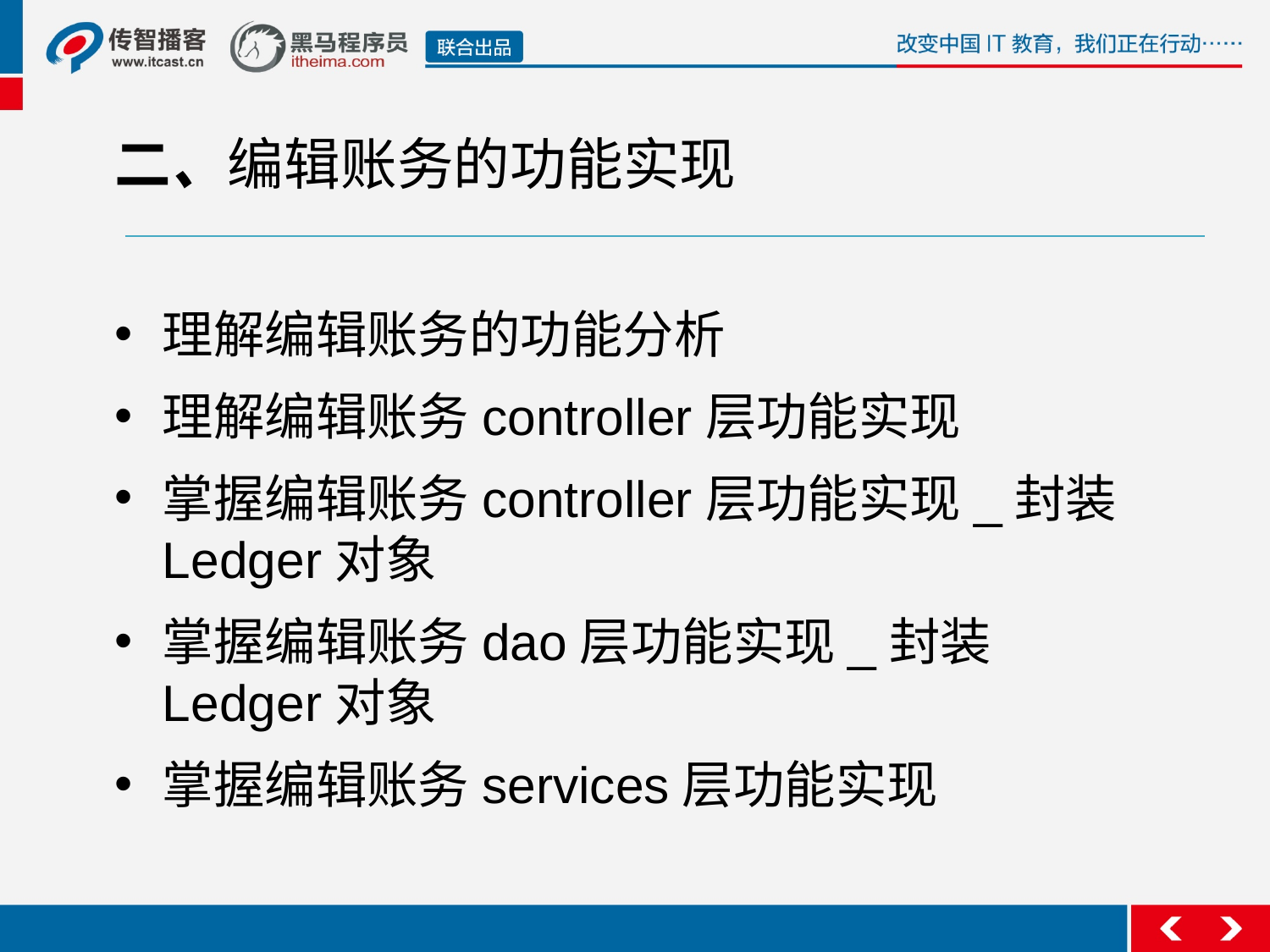

二、编辑账务的功能实现
理解编辑账务的功能分析
理解编辑账务controller层功能实现
掌握编辑账务controller层功能实现_封装Ledger对象
掌握编辑账务dao层功能实现_封装Ledger对象
掌握编辑账务services层功能实现